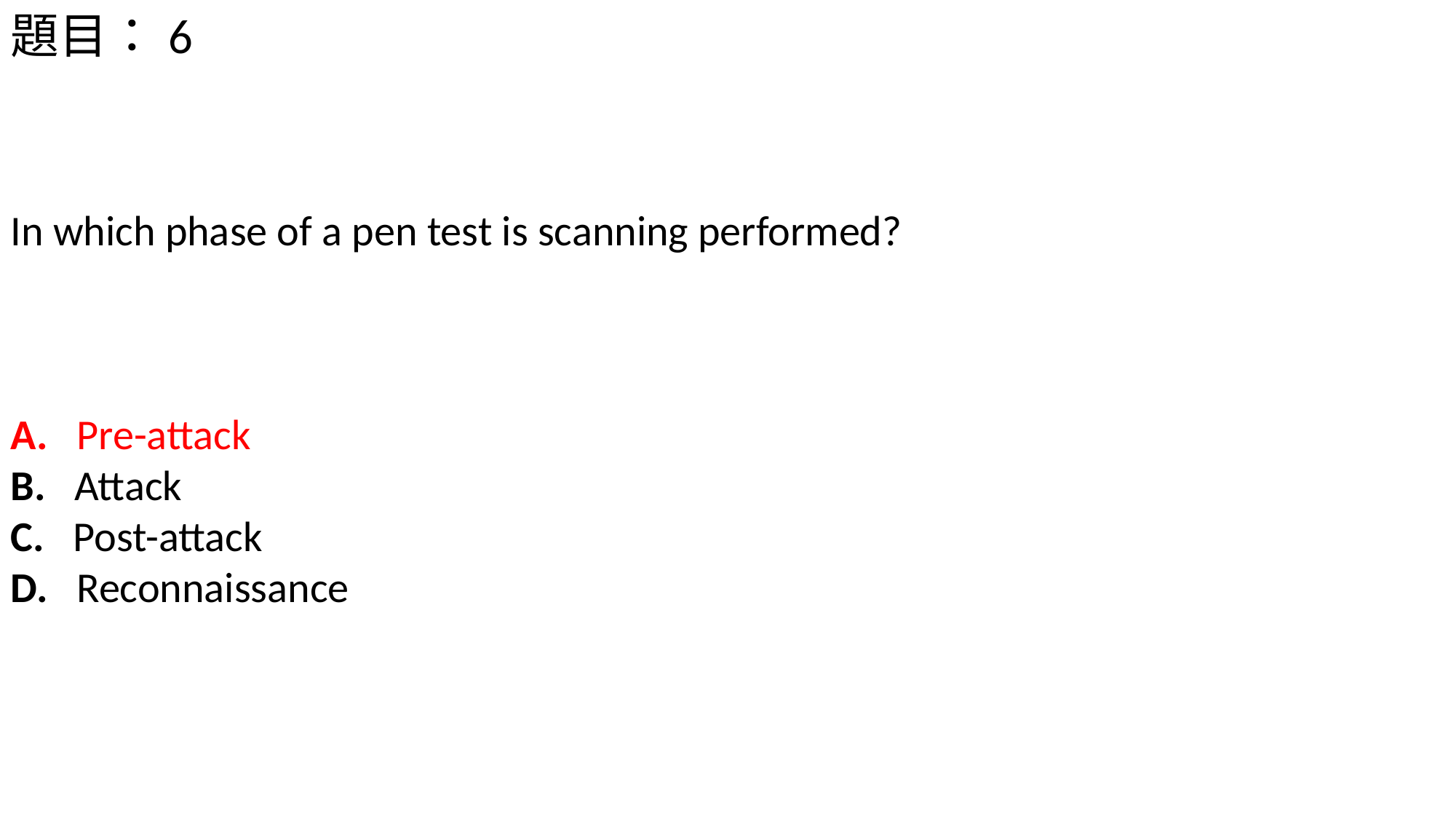

題目：6
In which phase of a pen test is scanning performed?

A.   Pre-attack
B.   Attack
C.   Post-attack
D.   Reconnaissance